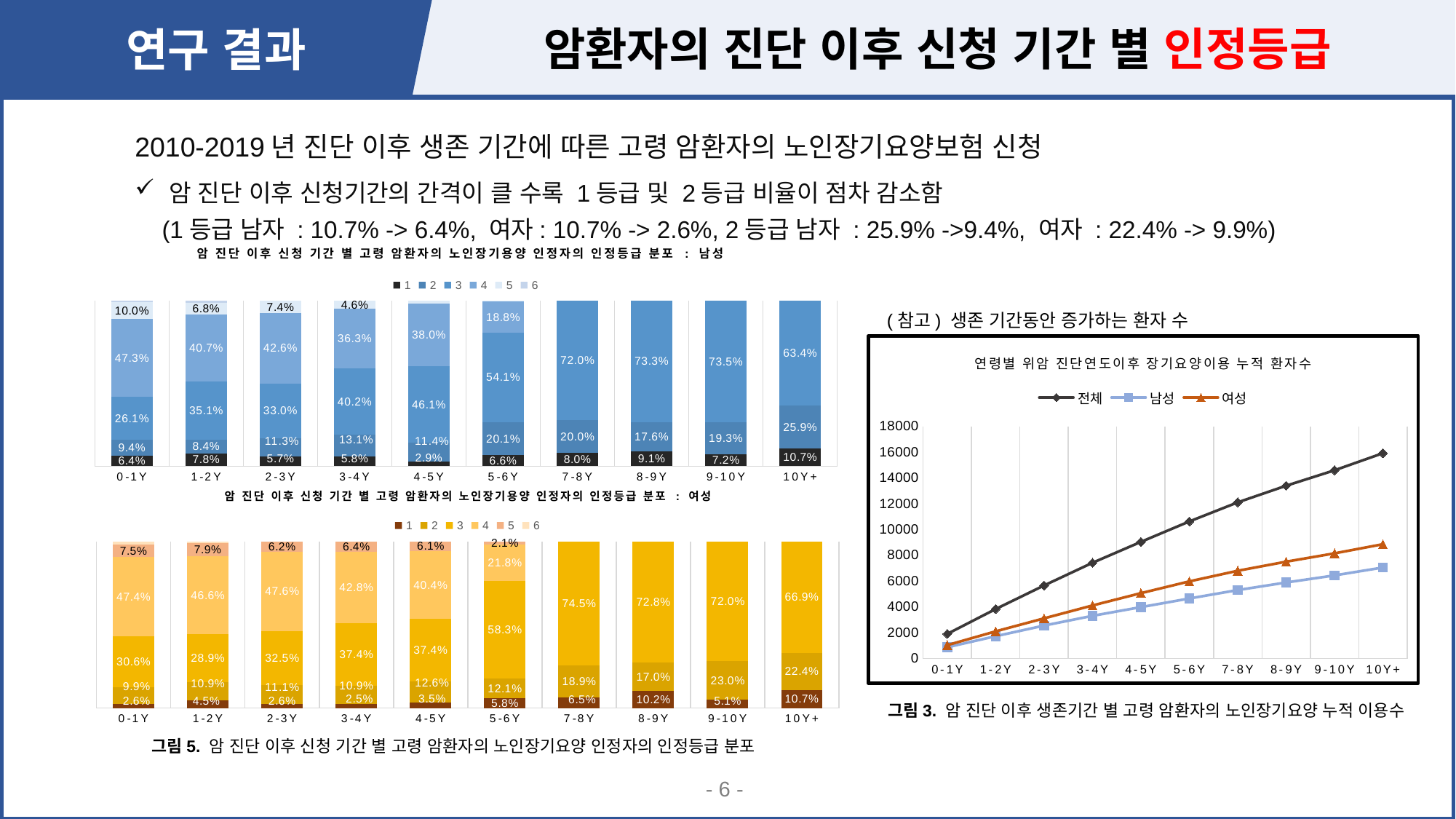

연구 결과

암환자의 진단 이후 신청 기간 별 인정등급

2010-2019년 진단 이후 생존 기간에 따른 고령 암환자의 노인장기요양보험 신청
암 진단 이후 신청기간의 간격이 클 수록 1등급 및 2등급 비율이 점차 감소함
    (1등급 남자 : 10.7% -> 6.4%, 여자: 10.7% -> 2.6%, 2등급 남자 : 25.9% ->9.4%, 여자 : 22.4% -> 9.9%)

### Chart: 암 진단 이후 신청 기간 별 고령 암환자의 노인장기용양 인정자의 인정등급 분포 : 남성

| Category | 1 | 2 | 3 | 4 | 5 | 6 |
|---|---|---|---|---|---|---|
| 0-1Y | 0.06363636363636363 | 0.09393939393939393 | 0.2606060606060606 | 0.4727272727272727 | 0.1 | 0.00909090909090909 |
| 1-2Y | 0.07763975155279502 | 0.08385093167701864 | 0.35093167701863354 | 0.40683229813664595 | 0.06832298136645963 | 0.012422360248447204 |
| 2-3Y | 0.05673758865248227 | 0.11347517730496454 | 0.32978723404255317 | 0.425531914893617 | 0.07446808510638298 | None |
| 3-4Y | 0.05791505791505792 | 0.13127413127413126 | 0.4015444015444015 | 0.36293436293436293 | 0.04633204633204633 | None |
| 4-5Y | 0.02857142857142857 | 0.11428571428571428 | 0.46122448979591835 | 0.3795918367346939 | 0.0163265306122449 | None |
| 5-6Y | 0.06550218340611354 | 0.20087336244541484 | 0.5414847161572053 | 0.18777292576419213 | 0.004366812227074236 | None |
| 7-8Y | 0.08 | 0.2 | 0.72 | None | None | None |
| 8-9Y | 0.09090909090909091 | 0.17647058823529413 | 0.732620320855615 | None | None | None |
| 9-10Y | 0.0718232044198895 | 0.19337016574585636 | 0.7348066298342542 | None | None | None |
| 10Y+ | 0.1073170731707317 | 0.25853658536585367 | 0.6341463414634146 | None | None | None |
(참고) 생존 기간동안 증가하는 환자 수

### Chart: 연령별 위암 진단연도이후 장기요양이용 누적 환자수

| Category | 전체 | 남성 | 여성 |
|---|---|---|---|
| 0-1Y | 1904.0 | 870.0 | 1034.0 |
| 1-2Y | 3833.0 | 1729.0 | 2104.0 |
| 2-3Y | 5660.0 | 2550.0 | 3110.0 |
| 3-4Y | 7416.0 | 3304.0 | 4112.0 |
| 4-5Y | 9039.0 | 3979.0 | 5060.0 |
| 5-6Y | 10621.0 | 4647.0 | 5974.0 |
| 7-8Y | 12100.0 | 5301.0 | 6799.0 |
| 8-9Y | 13391.0 | 5889.0 | 7502.0 |
| 9-10Y | 14585.0 | 6436.0 | 8149.0 |
| 10Y+ | 15912.0 | 7051.0 | 8861.0 |

### Chart: 암 진단 이후 신청 기간 별 고령 암환자의 노인장기용양 인정자의 인정등급 분포 : 여성

| Category | 1 | 2 | 3 | 4 | 5 | 6 |
|---|---|---|---|---|---|---|
| 0-1Y | 0.025793650793650792 | 0.0992063492063492 | 0.3055555555555556 | 0.4742063492063492 | 0.07539682539682539 | 0.01984126984126984 |
| 1-2Y | 0.045454545454545456 | 0.10869565217391304 | 0.2885375494071146 | 0.466403162055336 | 0.07905138339920949 | 0.011857707509881422 |
| 2-3Y | 0.02564102564102564 | 0.1111111111111111 | 0.3247863247863248 | 0.47649572649572647 | 0.06196581196581197 | None |
| 3-4Y | 0.025056947608200455 | 0.10933940774487472 | 0.3735763097949886 | 0.428246013667426 | 0.06378132118451026 | None |
| 4-5Y | 0.035046728971962614 | 0.1261682242990654 | 0.37383177570093457 | 0.40420560747663553 | 0.06074766355140187 | None |
| 5-6Y | 0.05774278215223097 | 0.12073490813648294 | 0.5826771653543307 | 0.2178477690288714 | 0.02099737532808399 | None |
| 7-8Y | 0.06521739130434782 | 0.18944099378881987 | 0.7453416149068323 | None | None | None |
| 8-9Y | 0.1018867924528302 | 0.16981132075471697 | 0.7283018867924528 | None | None | None |
| 9-10Y | 0.05058365758754864 | 0.22957198443579765 | 0.7198443579766537 | None | None | None |
| 10Y+ | 0.10676156583629894 | 0.22419928825622776 | 0.6690391459074733 | None | None | None |
그림3. 암 진단 이후 생존기간 별 고령 암환자의 노인장기요양 누적 이용수
그림5. 암 진단 이후 신청 기간 별 고령 암환자의 노인장기요양 인정자의 인정등급 분포
- 6 -